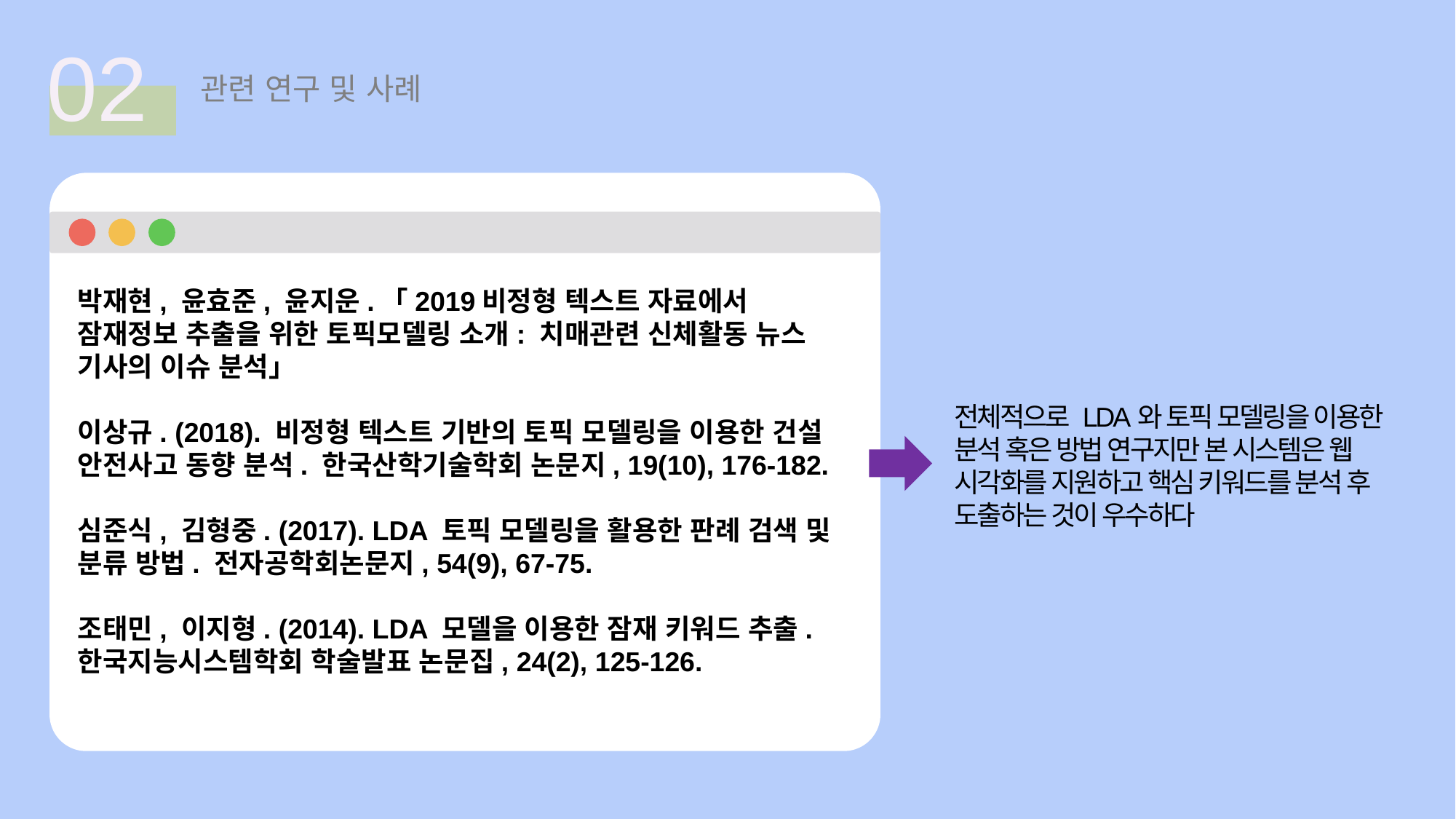

02
관련 연구 및 사례

박재현, 윤효준, 윤지운.「2019비정형 텍스트 자료에서 잠재정보 추출을 위한 토픽모델링 소개: 치매관련 신체활동 뉴스 기사의 이슈 분석」

이상규. (2018). 비정형 텍스트 기반의 토픽 모델링을 이용한 건설 안전사고 동향 분석. 한국산학기술학회 논문지, 19(10), 176-182.

심준식, 김형중. (2017). LDA 토픽 모델링을 활용한 판례 검색 및 분류 방법. 전자공학회논문지, 54(9), 67-75.

조태민, 이지형. (2014). LDA 모델을 이용한 잠재 키워드 추출. 한국지능시스템학회 학술발표 논문집, 24(2), 125-126.
전체적으로 LDA와 토픽 모델링을 이용한 분석 혹은 방법 연구지만 본 시스템은 웹 시각화를 지원하고 핵심 키워드를 분석 후 도출하는 것이 우수하다